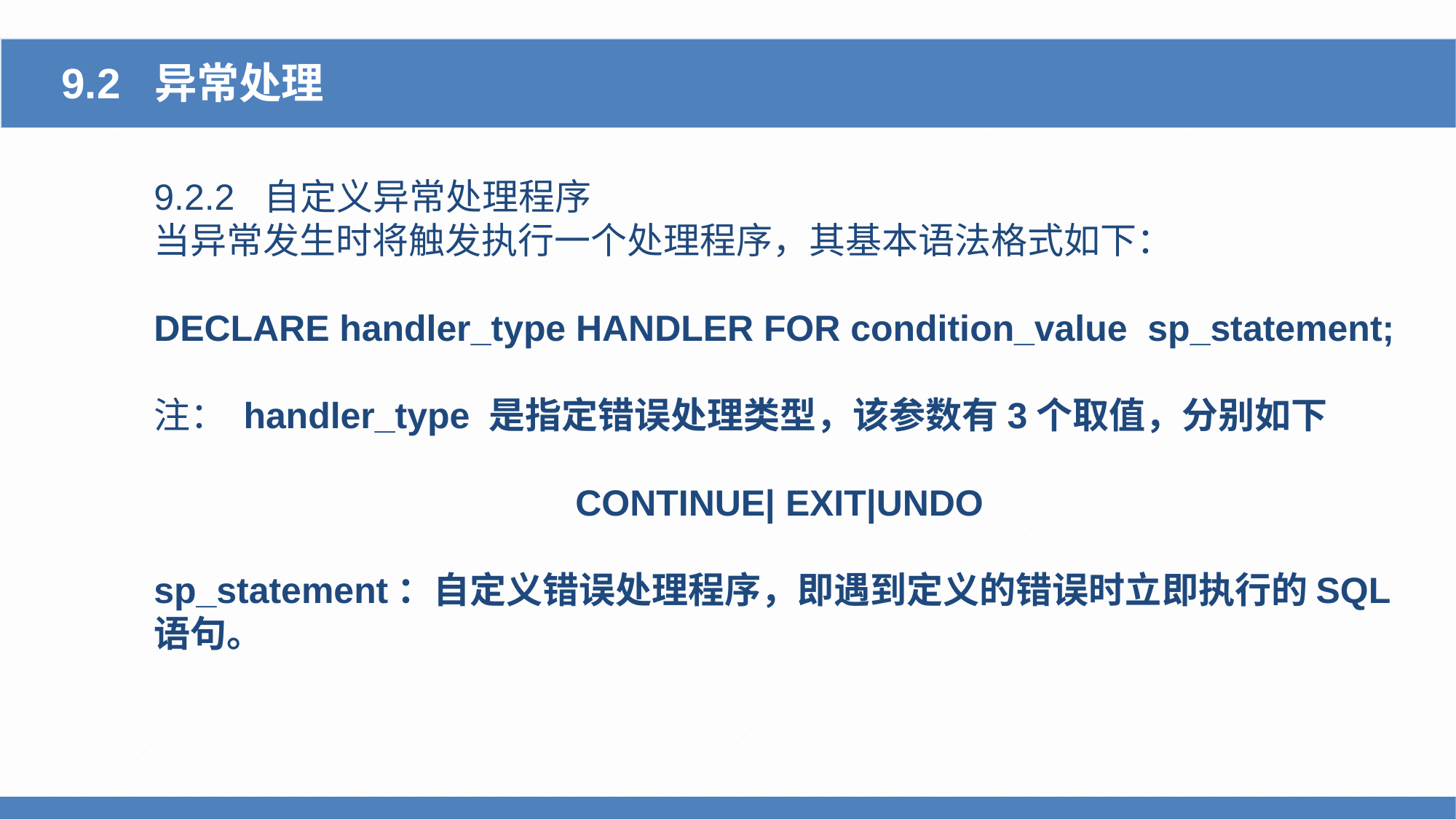

9.2  异常处理
9.2.2  自定义异常处理程序
当异常发生时将触发执行一个处理程序，其基本语法格式如下：

DECLARE handler_type HANDLER FOR condition_value  sp_statement;

注： handler_type 是指定错误处理类型，该参数有3个取值，分别如下

CONTINUE| EXIT|UNDO

sp_statement：自定义错误处理程序，即遇到定义的错误时立即执行的SQL语句。